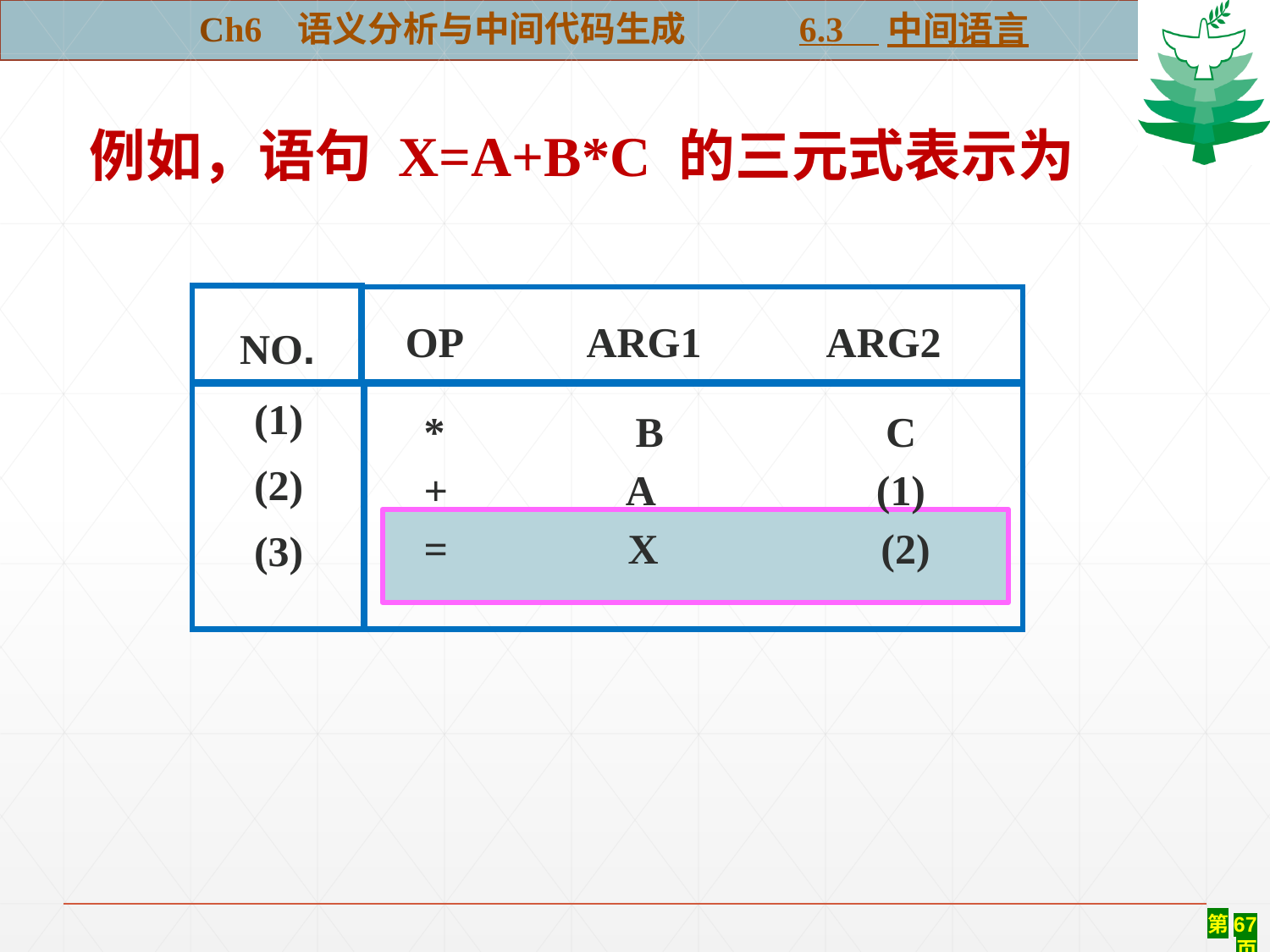

Ch6   语义分析与中间代码生成             6.3    中间语言
#
例如，语句 X=A+B*C 的三元式表示为

NO.

   OP            ARG1            ARG2

(1)

(2)

(3)

*                  B                     C
+                 A                     (1)
=                 X                     (2)